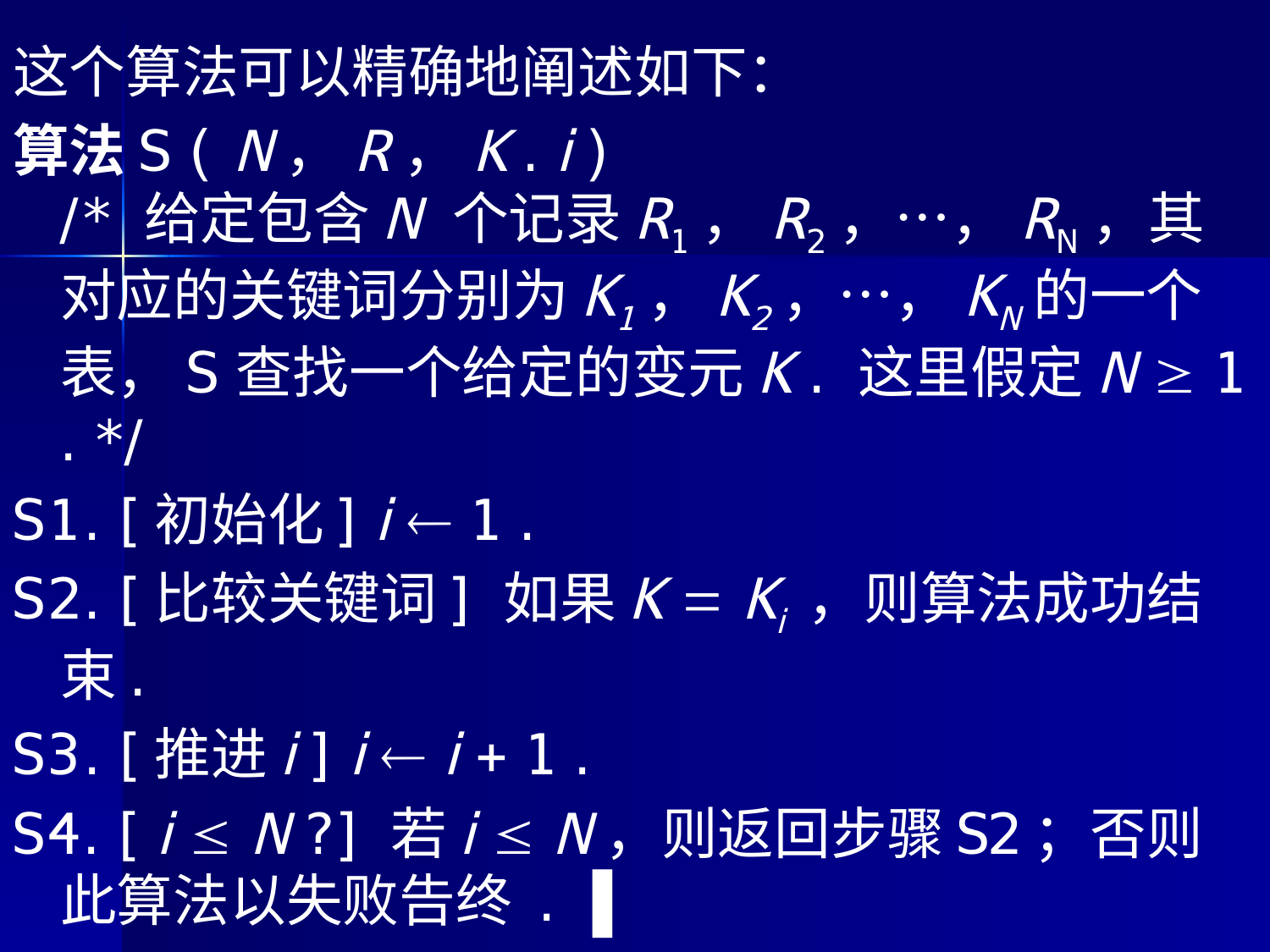

这个算法可以精确地阐述如下：
算法S ( N，R，K . i )
/* 给定包含N 个记录R1，R2，…，RN，其对应的关键词分别为K1，K2，…，KN的一个表，S查找一个给定的变元K . 这里假定N ≥ 1 . */
S1. [初始化] i ← 1 .
S2. [比较关键词] 如果K = Ki ，则算法成功结束.
S3. [推进i ] i ← i + 1 .
S4. [ i ≤ N ?] 若i ≤ N，则返回步骤S2；否则此算法以失败告终 . ▐